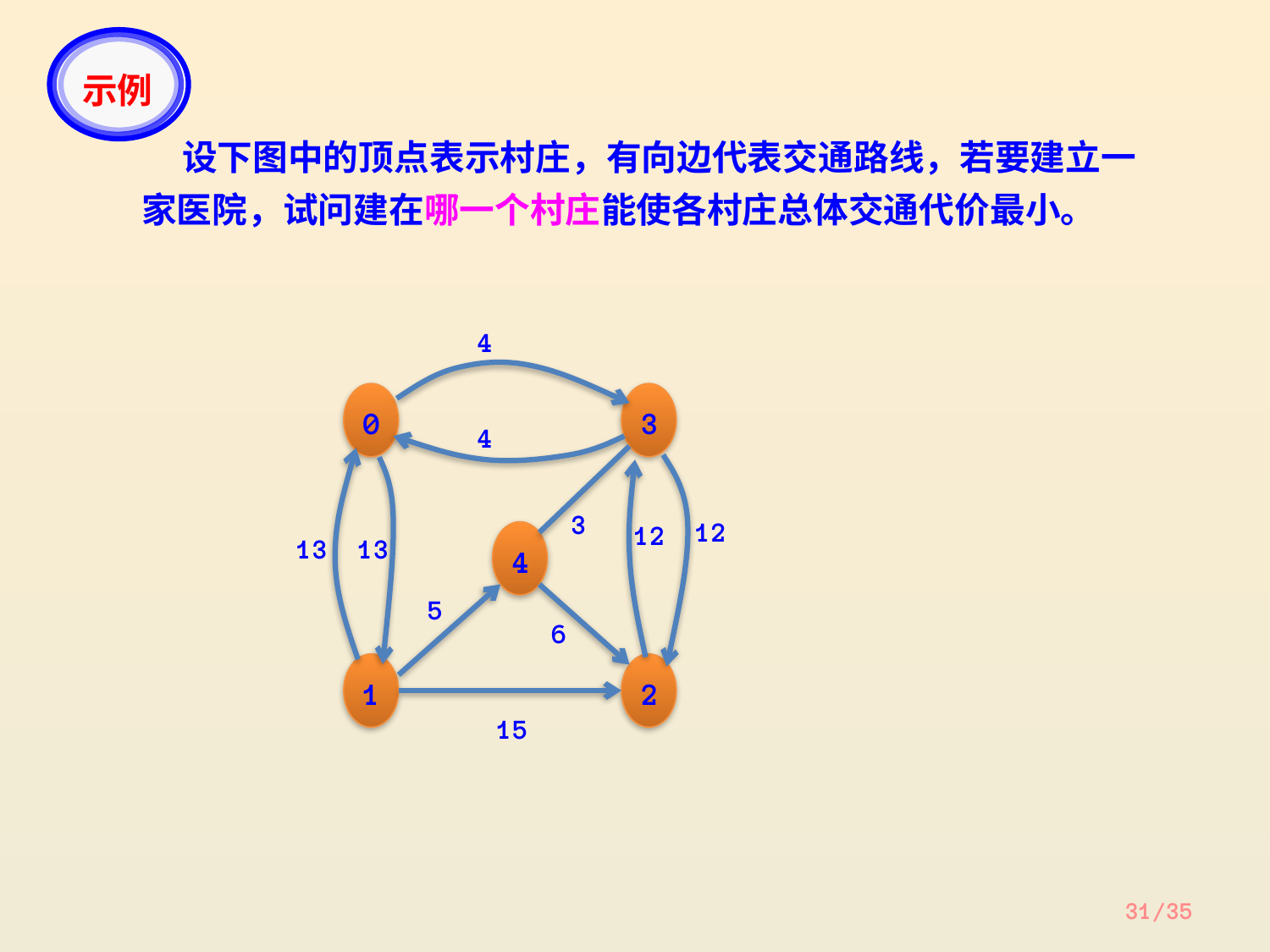

示例
    设下图中的顶点表示村庄，有向边代表交通路线，若要建立一家医院，试问建在哪一个村庄能使各村庄总体交通代价最小。
4

0
3
4

3
12
12
4
13
13
5
6
1
2
15
31/35